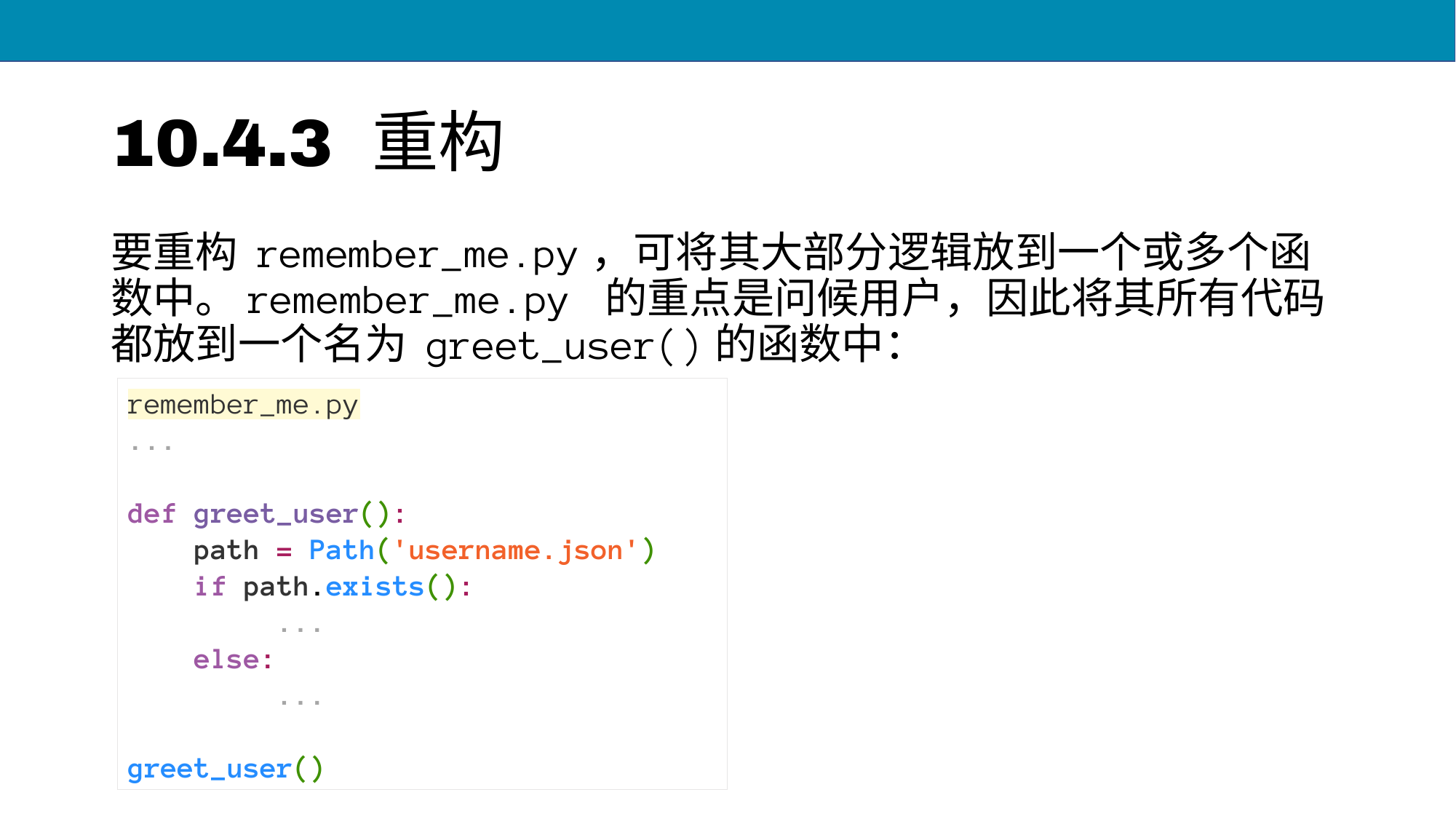

# 10.4.3 重构
要重构 remember_me.py，可将其大部分逻辑放到一个或多个函数中。remember_me.py 的重点是问候用户，因此将其所有代码都放到一个名为 greet_user()的函数中：
remember_me.py
...
def greet_user():
    path = Path('username.json')
    if path.exists():
         ...
    else:
         ...
greet_user()